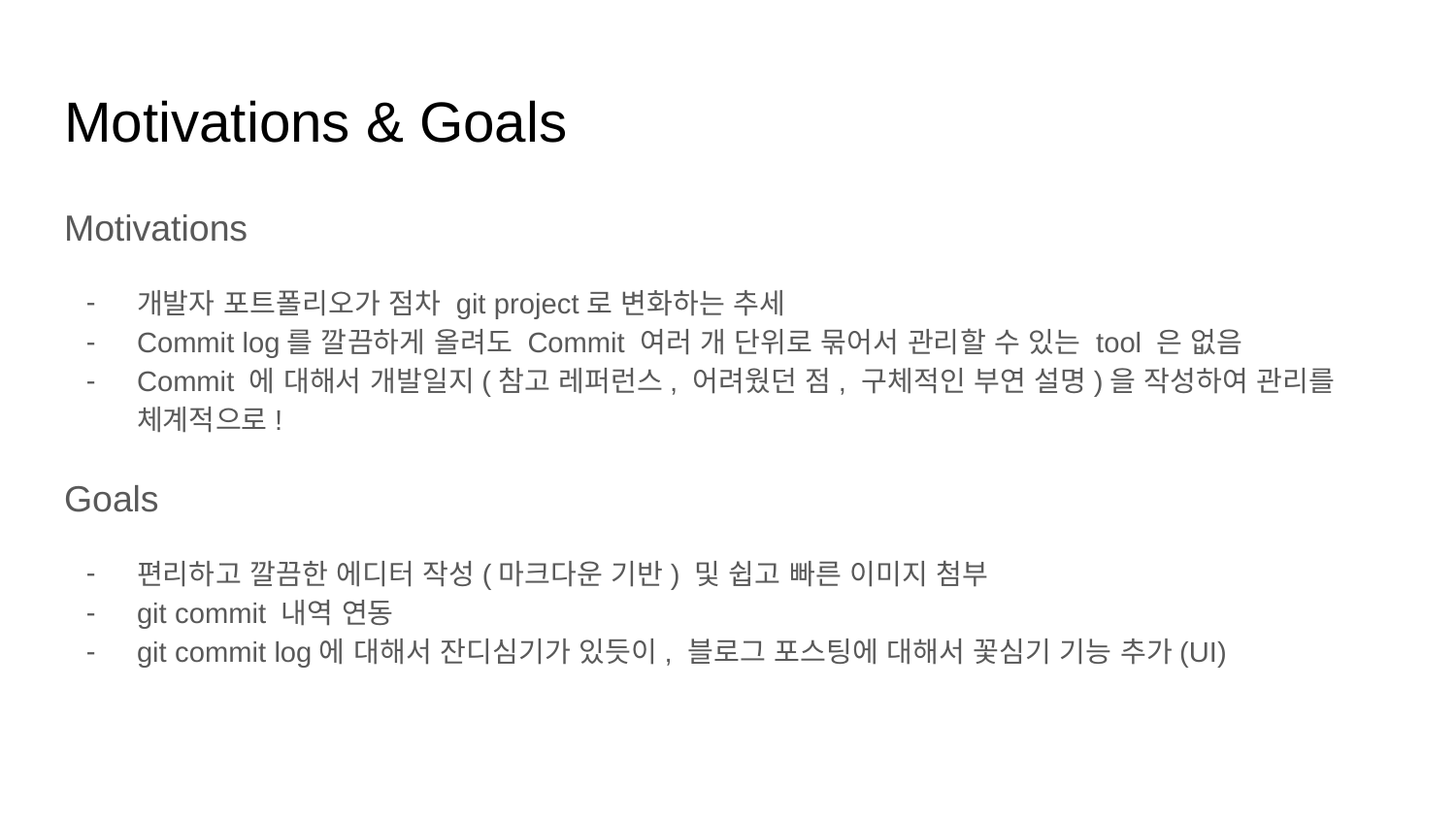

# Motivations & Goals
Motivations
개발자 포트폴리오가 점차 git project로 변화하는 추세
Commit log를 깔끔하게 올려도 Commit 여러 개 단위로 묶어서 관리할 수 있는 tool 은 없음
Commit 에 대해서 개발일지(참고 레퍼런스, 어려웠던 점, 구체적인 부연 설명)을 작성하여 관리를 체계적으로!
Goals
편리하고 깔끔한 에디터 작성(마크다운 기반) 및 쉽고 빠른 이미지 첨부
git commit 내역 연동
git commit log에 대해서 잔디심기가 있듯이, 블로그 포스팅에 대해서 꽃심기 기능 추가(UI)